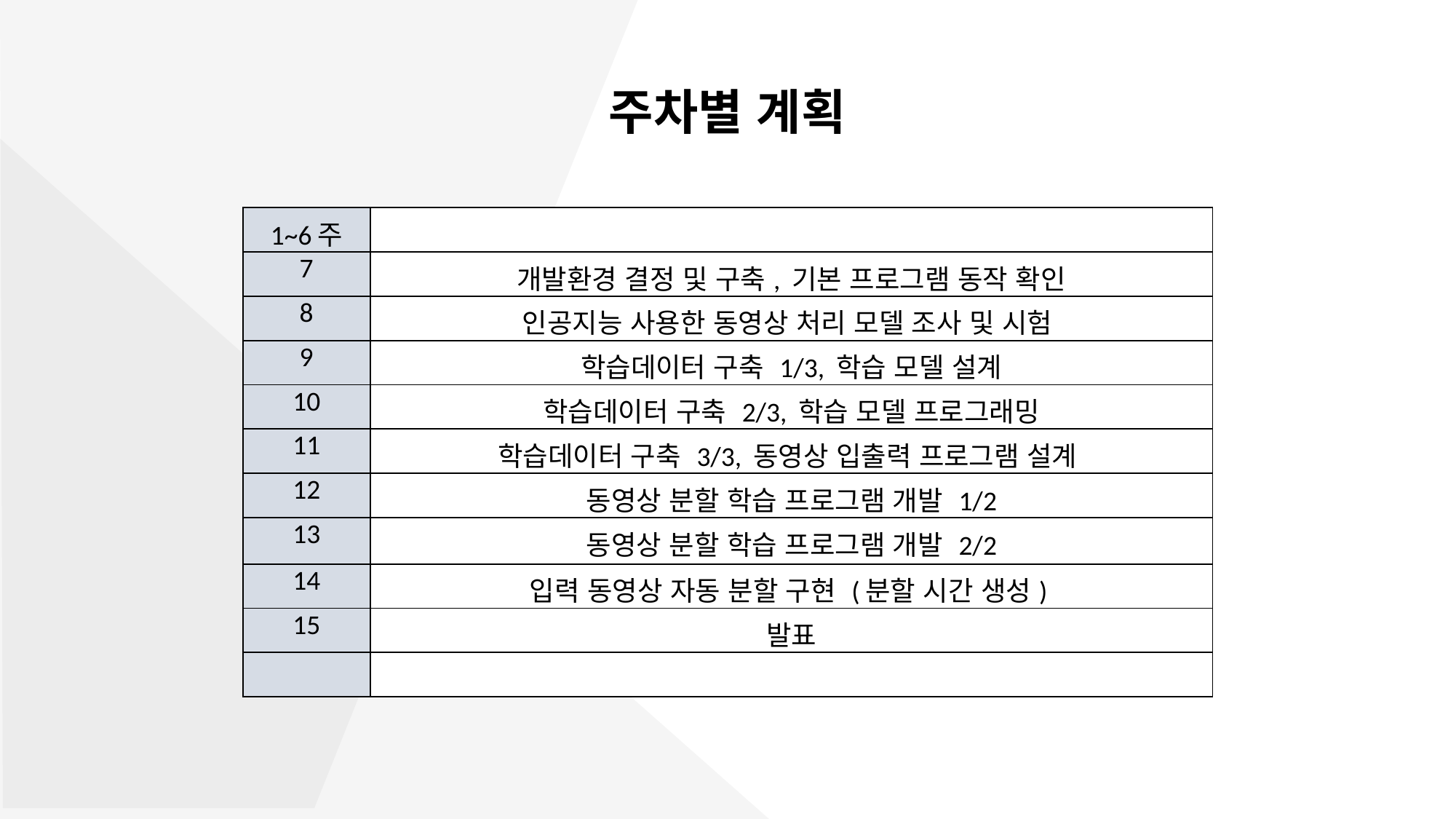

주차별 계획

| 1~6주 |  |
| --- | --- |
| 7 | 개발환경 결정 및 구축, 기본 프로그램 동작 확인 |
| 8 | 인공지능 사용한 동영상 처리 모델 조사 및 시험 |
| 9 | 학습데이터 구축 1/3, 학습 모델 설계 |
| 10 | 학습데이터 구축 2/3, 학습 모델 프로그래밍 |
| 11 | 학습데이터 구축 3/3, 동영상 입출력 프로그램 설계 |
| 12 | 동영상 분할 학습 프로그램 개발 1/2 |
| 13 | 동영상 분할 학습 프로그램 개발 2/2 |
| 14 | 입력 동영상 자동 분할 구현 (분할 시간 생성) |
| 15 | 발표 |
|  |  |